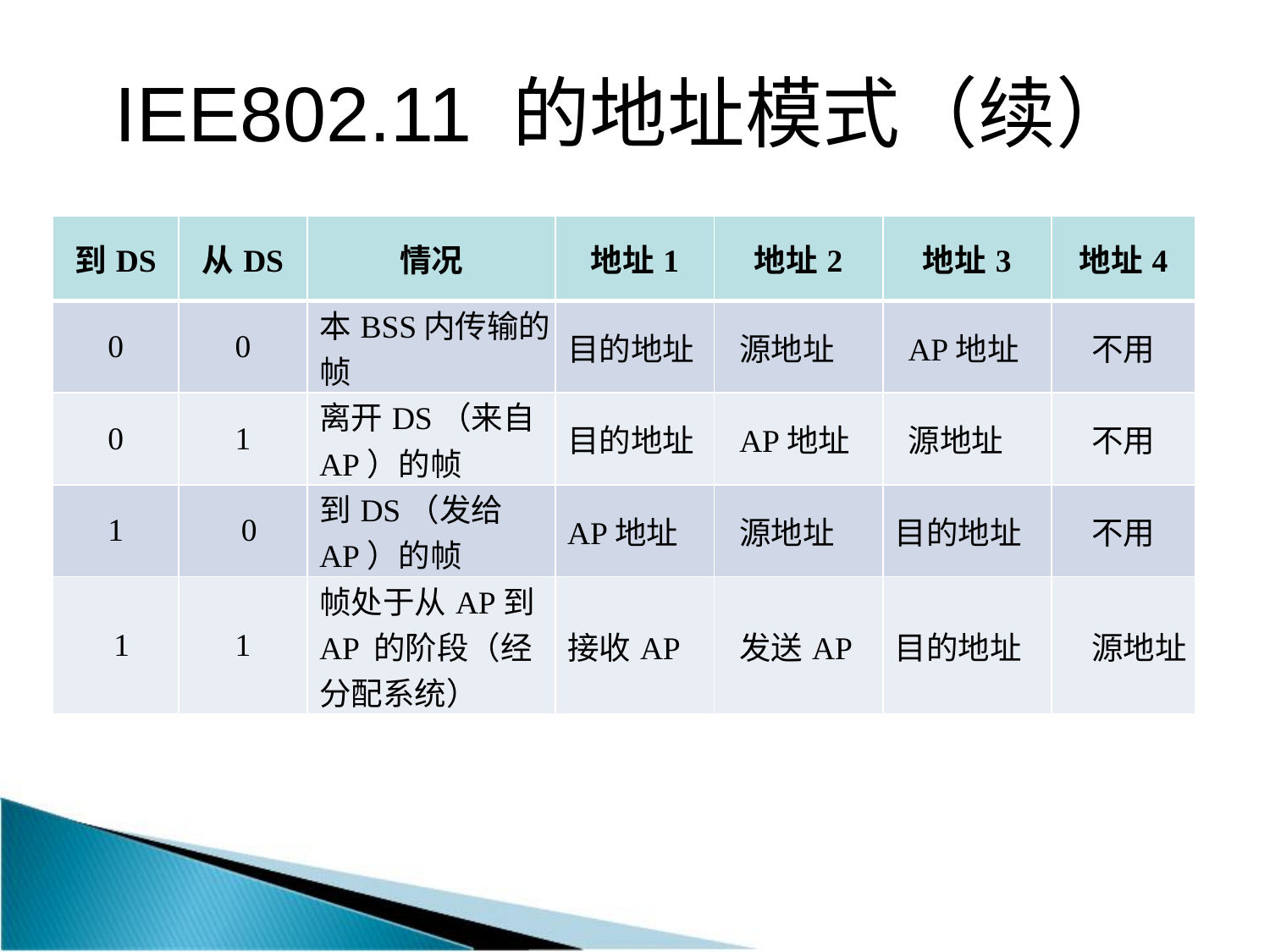

IEE802.11 的地址模式（续）
| 到DS | 从DS | 情况 | 地址1 | 地址2 | 地址3 | 地址4 |
| --- | --- | --- | --- | --- | --- | --- |
| 0 | 0 | 本BSS内传输的帧 | 目的地址 | 源地址 | AP地址 | 不用 |
| 0 | 1 | 离开DS（来自AP）的帧 | 目的地址 | AP地址 | 源地址 | 不用 |
| 1 | 0 | 到DS（发给AP）的帧 | AP地址 | 源地址 | 目的地址 | 不用 |
| 1 | 1 | 帧处于从AP到AP 的阶段（经分配系统） | 接收AP | 发送AP | 目的地址 | 源地址 |